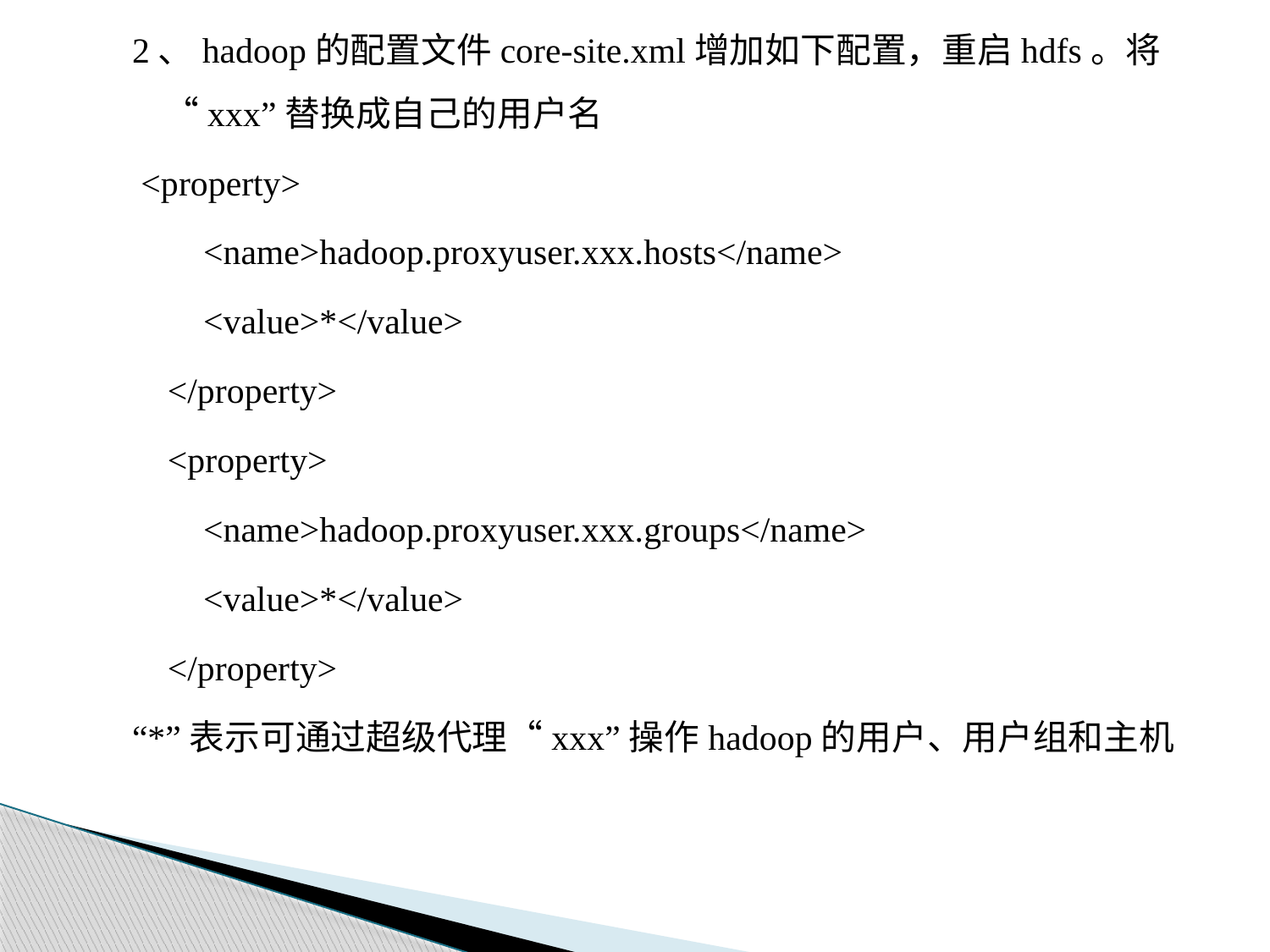

2、hadoop的配置文件core-site.xml增加如下配置，重启hdfs。将“xxx”替换成自己的用户名
 <property>
        <name>hadoop.proxyuser.xxx.hosts</name>
        <value>*</value>
    </property>
    <property>
        <name>hadoop.proxyuser.xxx.groups</name>
        <value>*</value>
    </property>
“*”表示可通过超级代理“xxx”操作hadoop的用户、用户组和主机